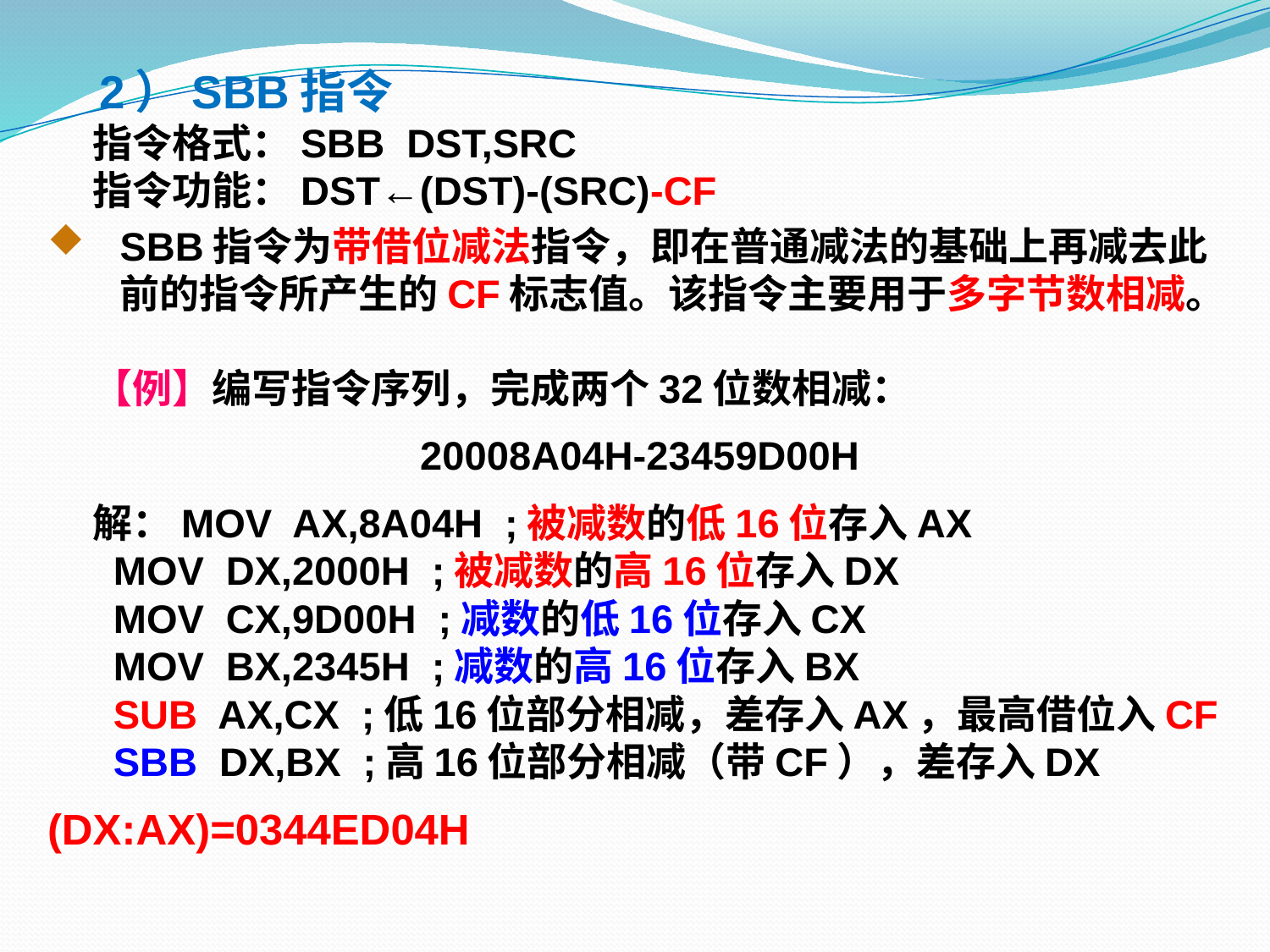

2）SBB指令
    指令格式：SBB  DST,SRC
    指令功能：DST←(DST)-(SRC)-CF
SBB指令为带借位减法指令，即在普通减法的基础上再减去此前的指令所产生的CF标志值。该指令主要用于多字节数相减。

    【例】编写指令序列，完成两个32位数相减：

20008A04H-23459D00H

    解：MOV  AX,8A04H  ;被减数的低16位存入AX
      MOV  DX,2000H  ;被减数的高16位存入DX
      MOV  CX,9D00H  ;减数的低16位存入CX
      MOV  BX,2345H  ;减数的高16位存入BX
      SUB  AX,CX  ;低16位部分相减，差存入AX，最高借位入CF
      SBB  DX,BX  ;高16位部分相减（带CF），差存入DX

(DX:AX)=0344ED04H